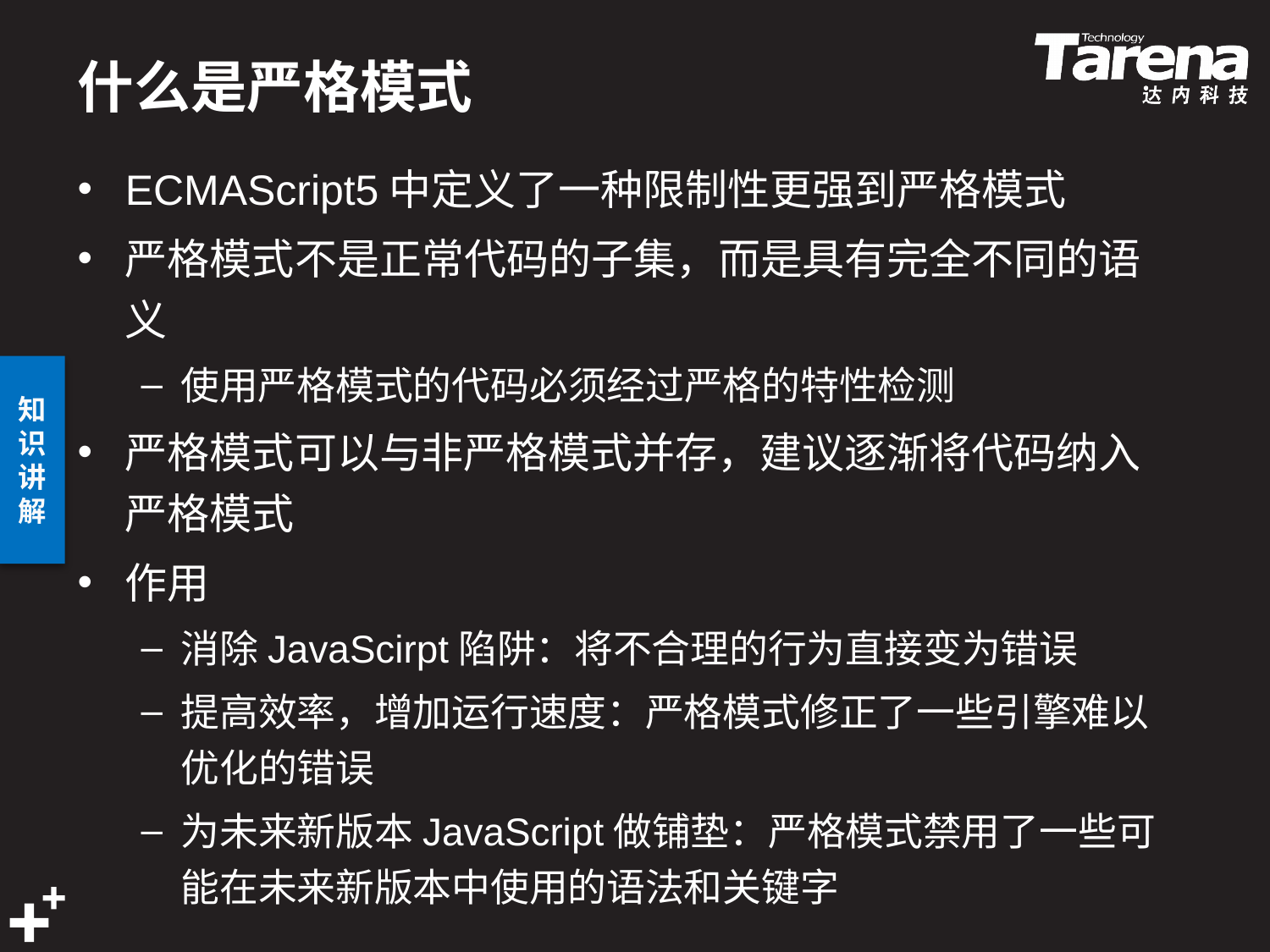

# 什么是严格模式
ECMAScript5中定义了一种限制性更强到严格模式
严格模式不是正常代码的子集，而是具有完全不同的语义
使用严格模式的代码必须经过严格的特性检测
严格模式可以与非严格模式并存，建议逐渐将代码纳入严格模式
作用
消除JavaScirpt陷阱：将不合理的行为直接变为错误
提高效率，增加运行速度：严格模式修正了一些引擎难以优化的错误
为未来新版本JavaScript做铺垫：严格模式禁用了一些可能在未来新版本中使用的语法和关键字